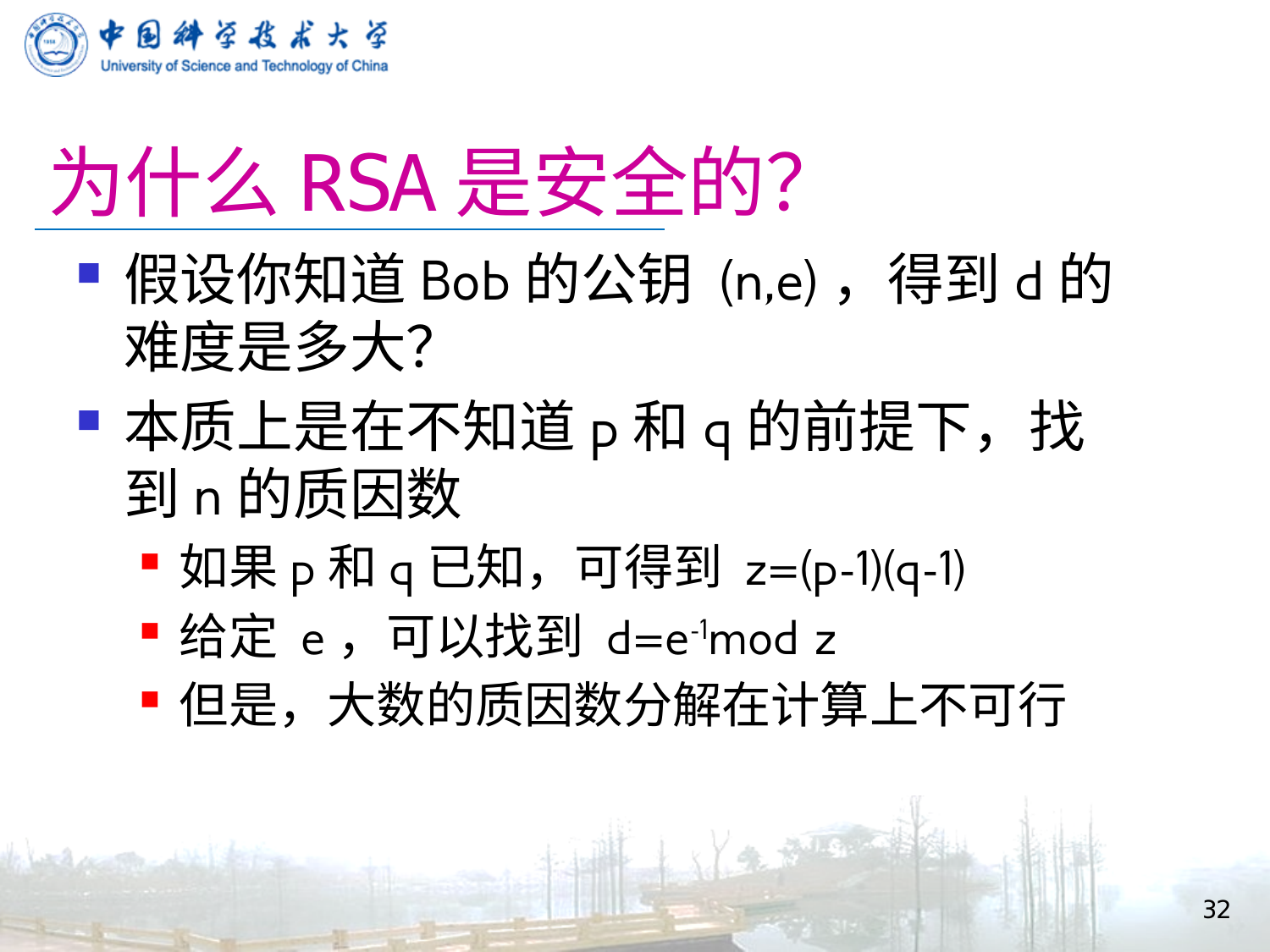

# 为什么RSA是安全的？
假设你知道Bob的公钥 (n,e)，得到d的难度是多大？
本质上是在不知道p和q的前提下，找到n的质因数
如果p和q已知，可得到 z=(p-1)(q-1)
给定 e，可以找到 d=e-1mod z
但是，大数的质因数分解在计算上不可行

32